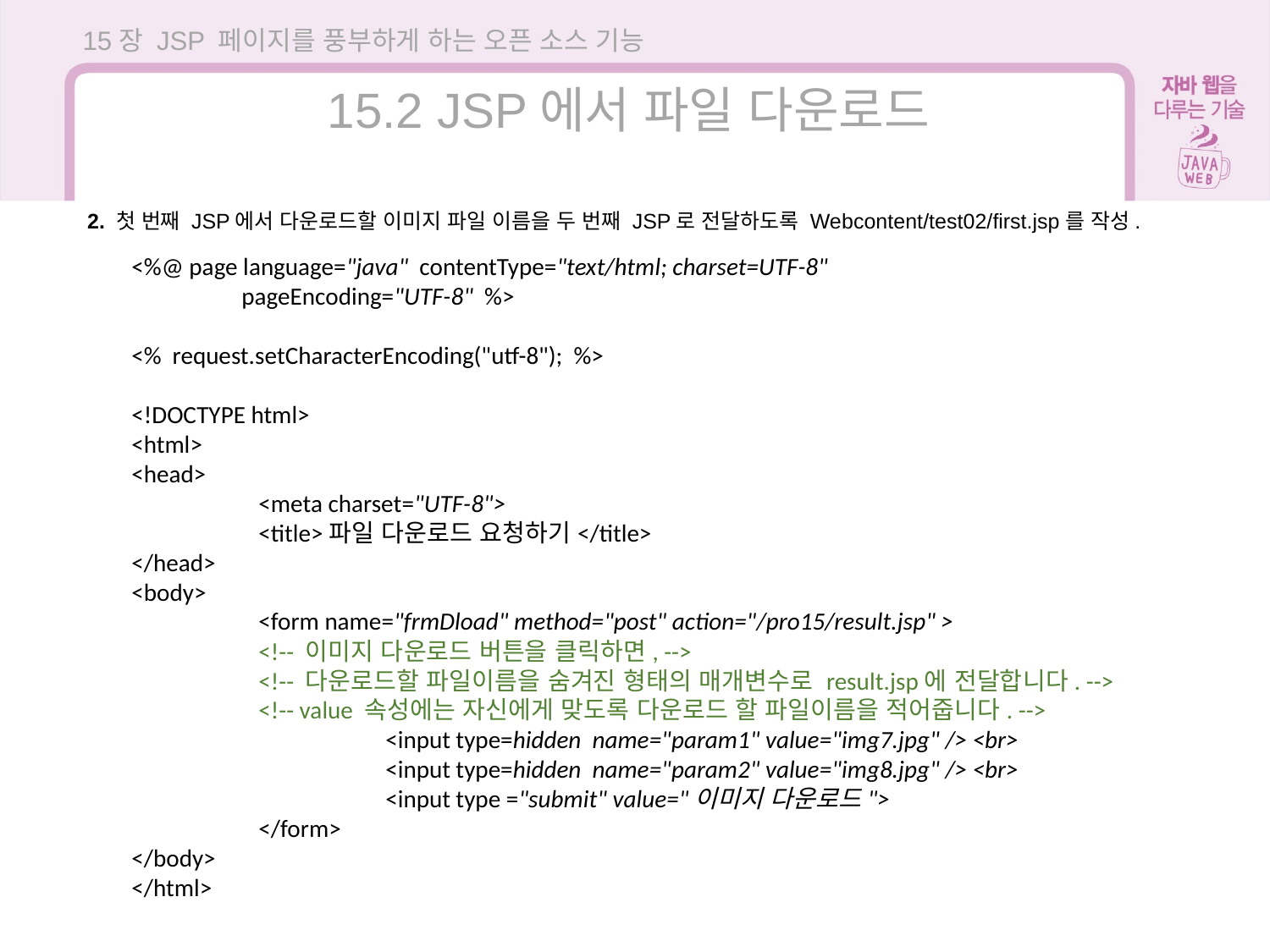

15장 JSP 페이지를 풍부하게 하는 오픈 소스 기능
15.2 JSP에서 파일 다운로드
2. 첫 번째 JSP에서 다운로드할 이미지 파일 이름을 두 번째 JSP로 전달하도록 Webcontent/test02/first.jsp를 작성.
<%@ page language="java"  contentType="text/html; charset=UTF-8"
                    pageEncoding="UTF-8"  %>

<%  request.setCharacterEncoding("utf-8");  %>

<!DOCTYPE html>
<html>
<head>
	<meta charset="UTF-8">
	<title>파일 다운로드 요청하기</title>
</head>
<body>
	<form name="frmDload" method="post" action="/pro15/result.jsp" >
	<!-- 이미지 다운로드 버튼을 클릭하면, -->
	<!-- 다운로드할 파일이름을 숨겨진 형태의 매개변수로 result.jsp에 전달합니다. -->
	<!-- value 속성에는 자신에게 맞도록 다운로드 할 파일이름을 적어줍니다. -->
		<input type=hidden  name="param1" value="img7.jpg" /> <br>
		<input type=hidden  name="param2" value="img8.jpg" /> <br>
		<input type ="submit" value="이미지 다운로드">
	</form>
</body>
</html>